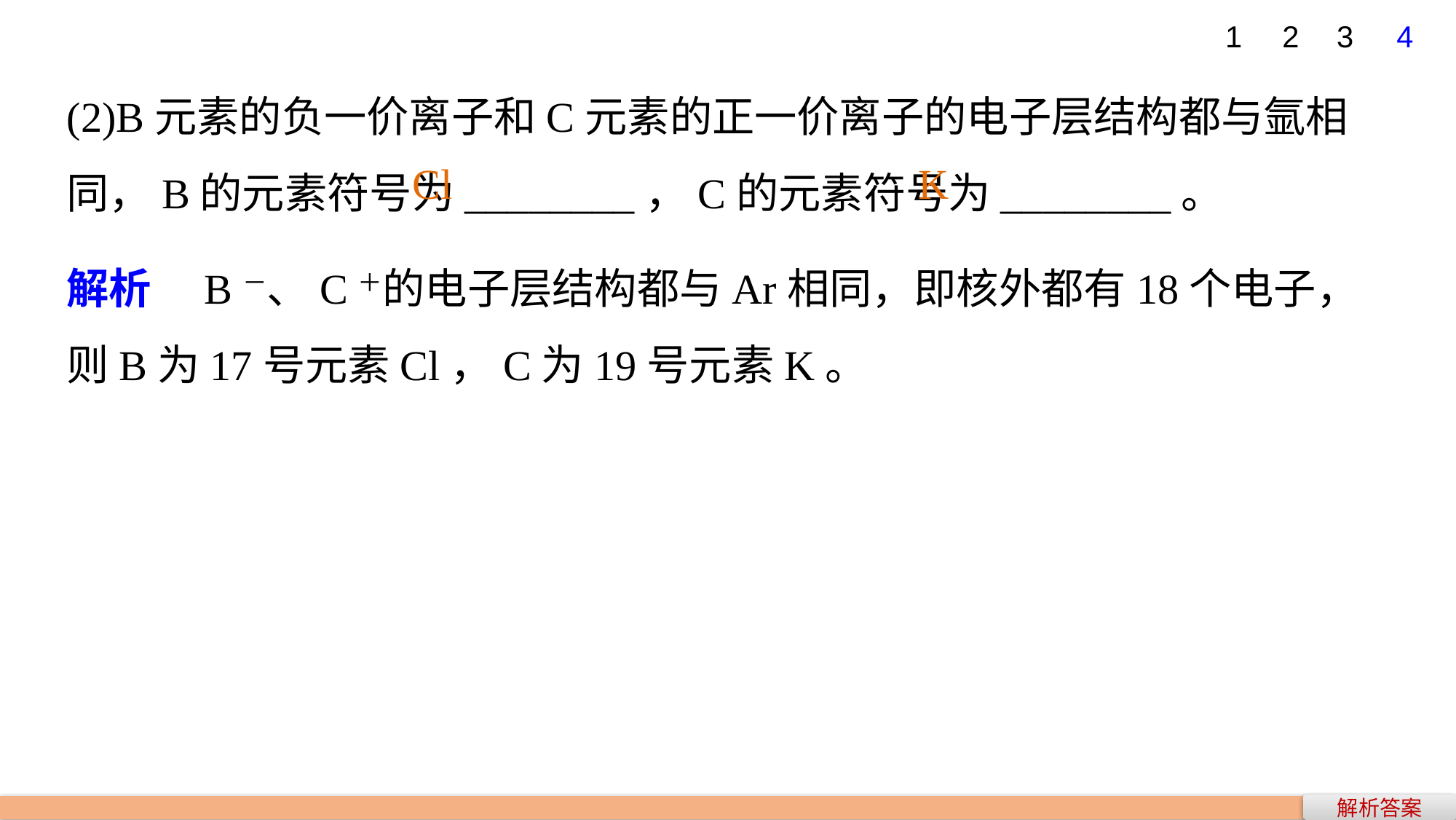

1
2
3
4
(2)B元素的负一价离子和C元素的正一价离子的电子层结构都与氩相同，B的元素符号为________，C的元素符号为________。
Cl
K
解析　B－、C＋的电子层结构都与Ar相同，即核外都有18个电子，则B为17号元素Cl，C为19号元素K。
解析答案